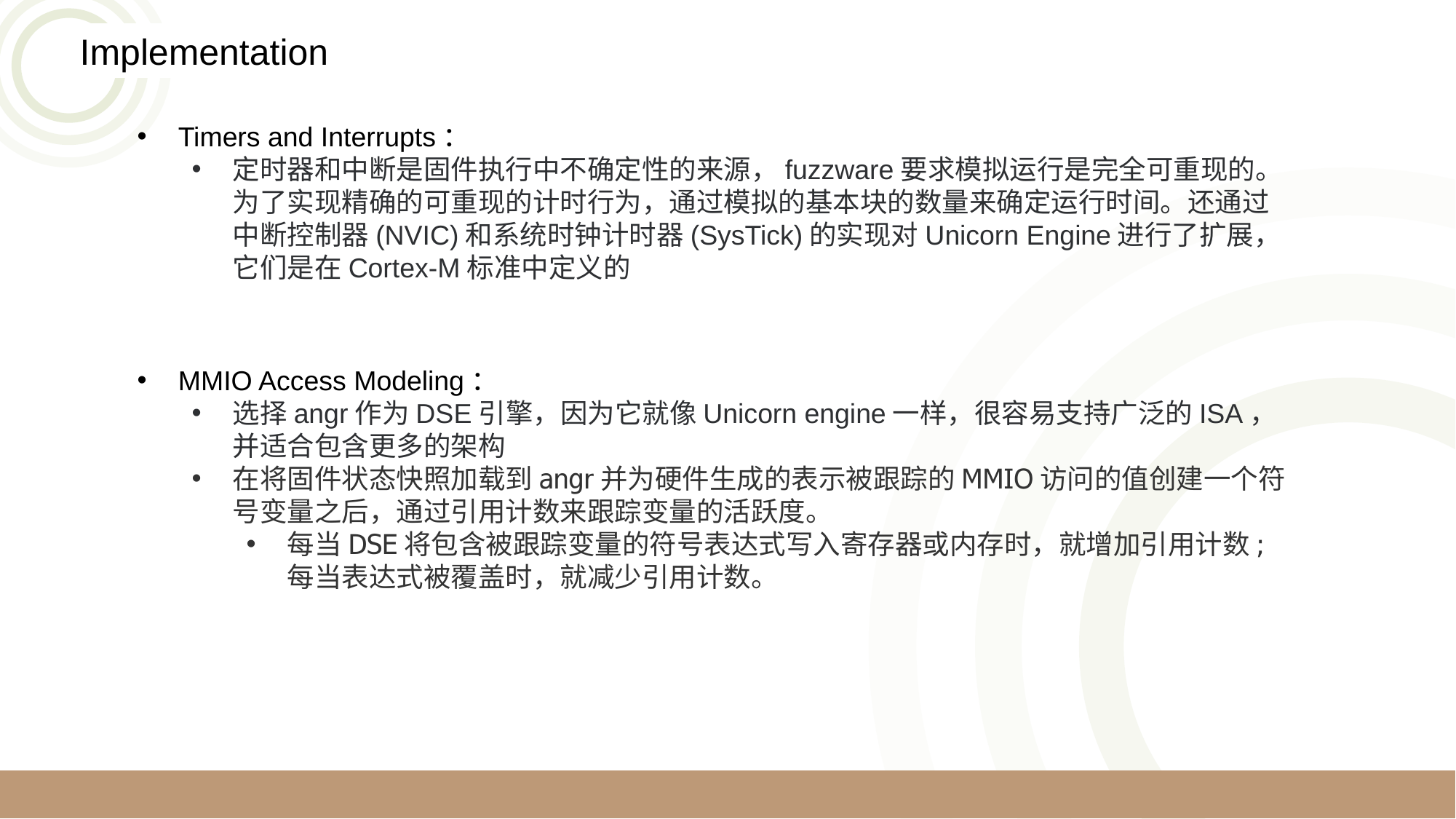

Implementation
Timers and Interrupts：
定时器和中断是固件执行中不确定性的来源，fuzzware要求模拟运行是完全可重现的。为了实现精确的可重现的计时行为，通过模拟的基本块的数量来确定运行时间。还通过中断控制器(NVIC)和系统时钟计时器(SysTick)的实现对Unicorn Engine进行了扩展，它们是在Cortex-M标准中定义的

MMIO Access Modeling：
选择angr作为DSE引擎，因为它就像Unicorn engine一样，很容易支持广泛的ISA，并适合包含更多的架构
在将固件状态快照加载到angr并为硬件生成的表示被跟踪的MMIO访问的值创建一个符号变量之后，通过引用计数来跟踪变量的活跃度。
每当DSE将包含被跟踪变量的符号表达式写入寄存器或内存时，就增加引用计数;每当表达式被覆盖时，就减少引用计数。